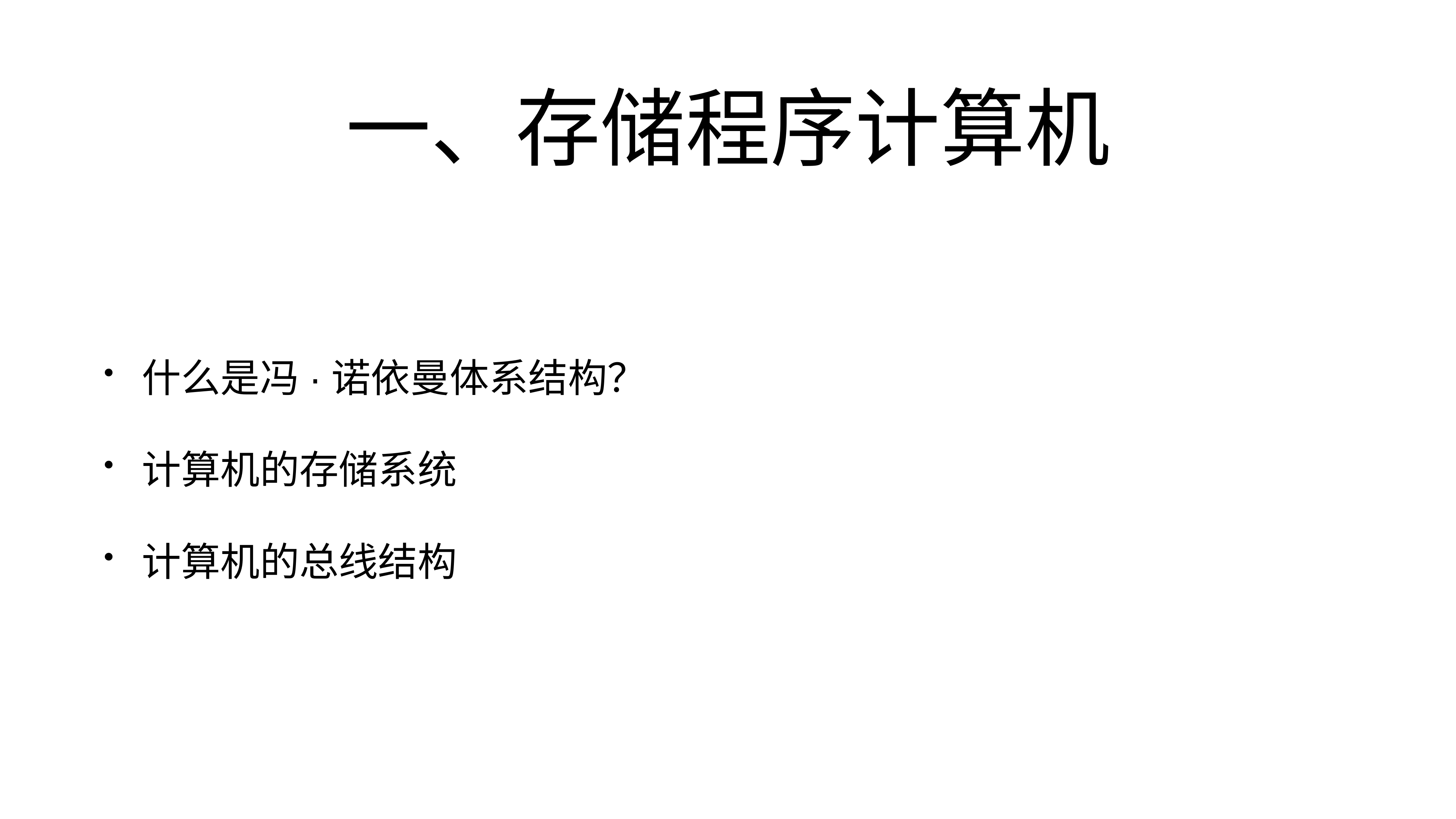

# 一、存储程序计算机
什么是冯·诺依曼体系结构？
计算机的存储系统
计算机的总线结构